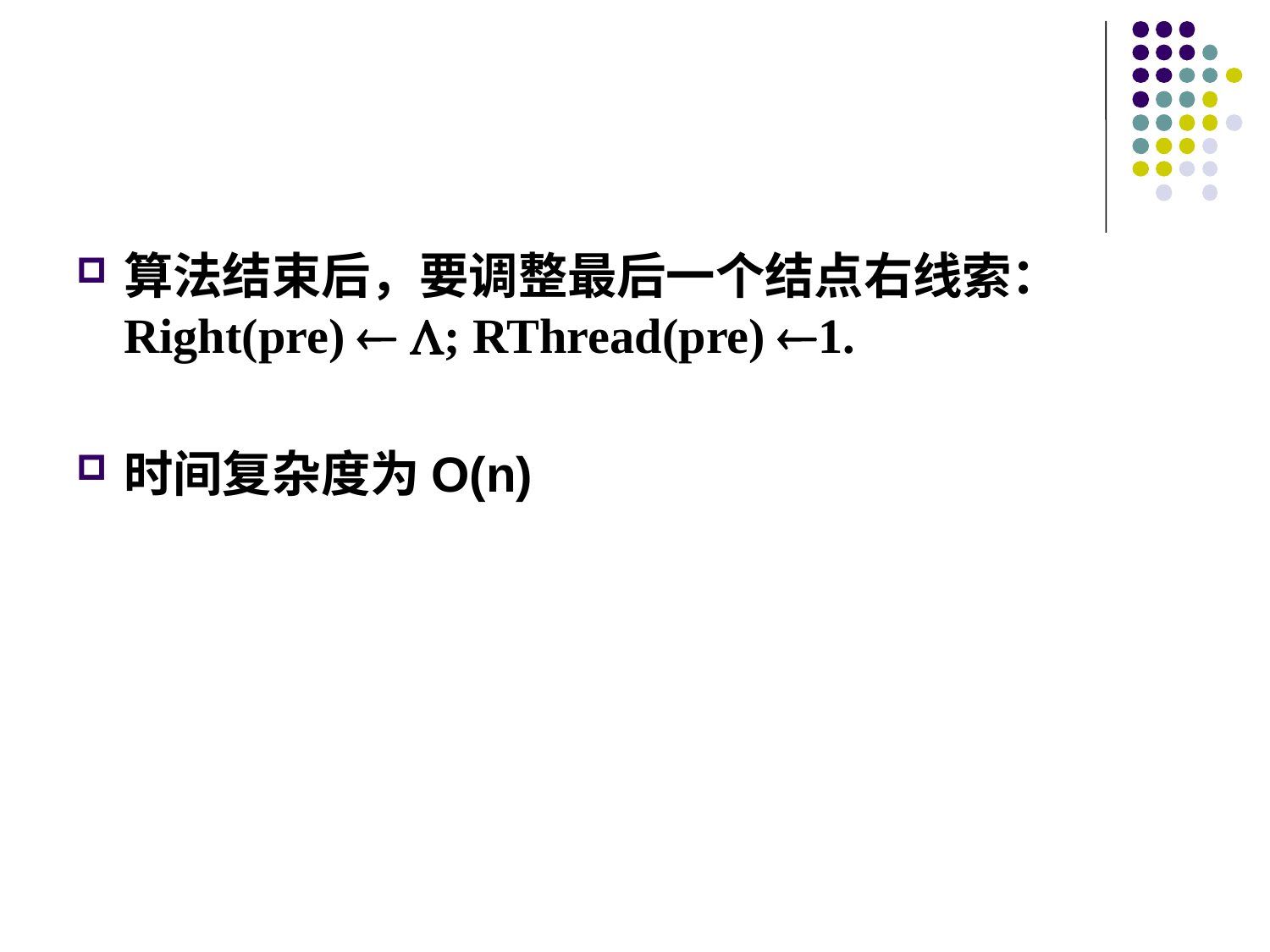

#
算法结束后，要调整最后一个结点右线索：Right(pre) ← Λ; RThread(pre) ←1.

时间复杂度为O(n)